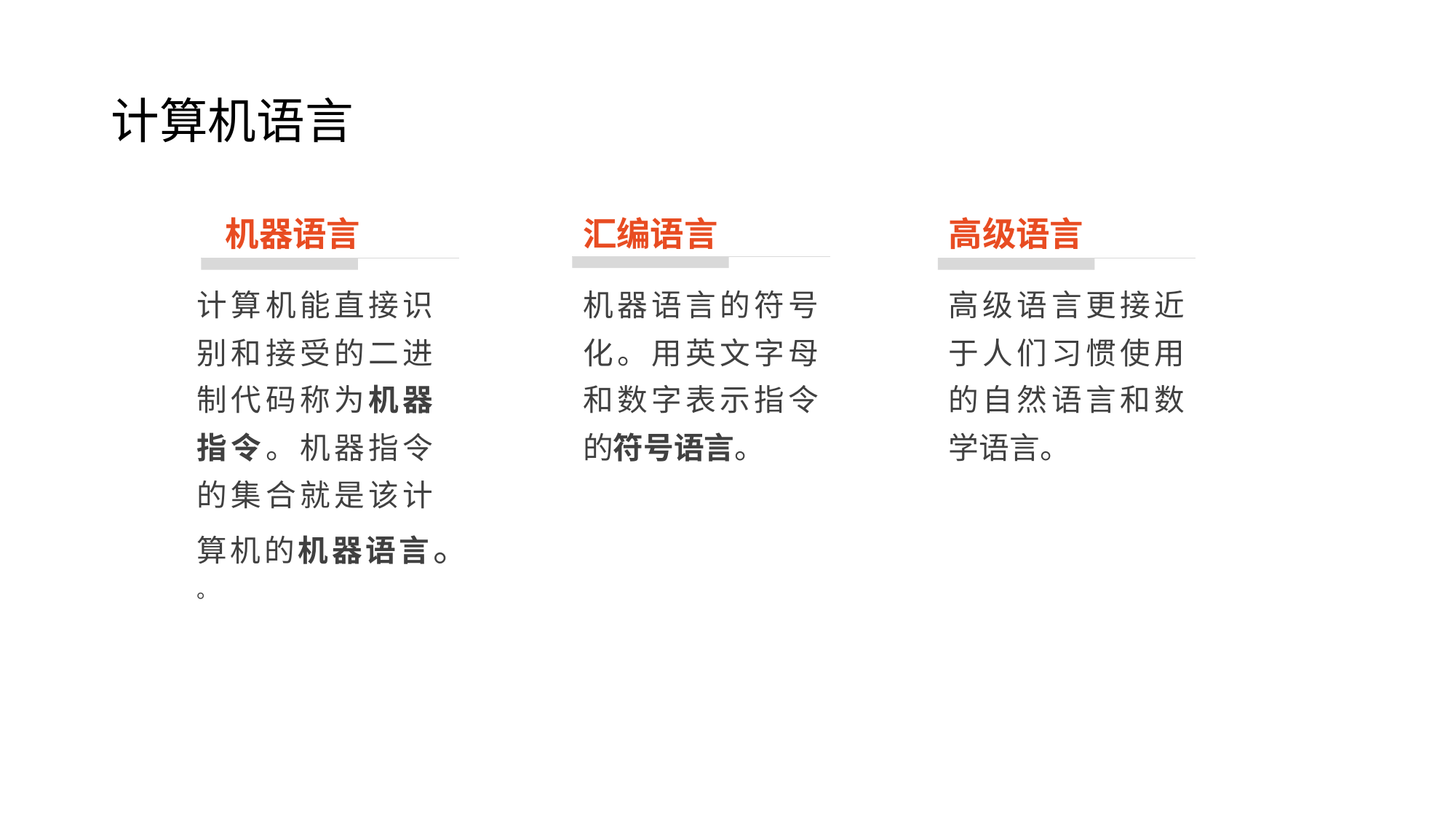

# 计算机语言
机器语言
汇编语言
高级语言

计算机能直接识别和接受的二进制代码称为机器指令。机器指令的集合就是该计算机的机器语言。
。
机器语言的符号化。用英文字母和数字表示指令的符号语言。
高级语言更接近于人们习惯使用的自然语言和数学语言。